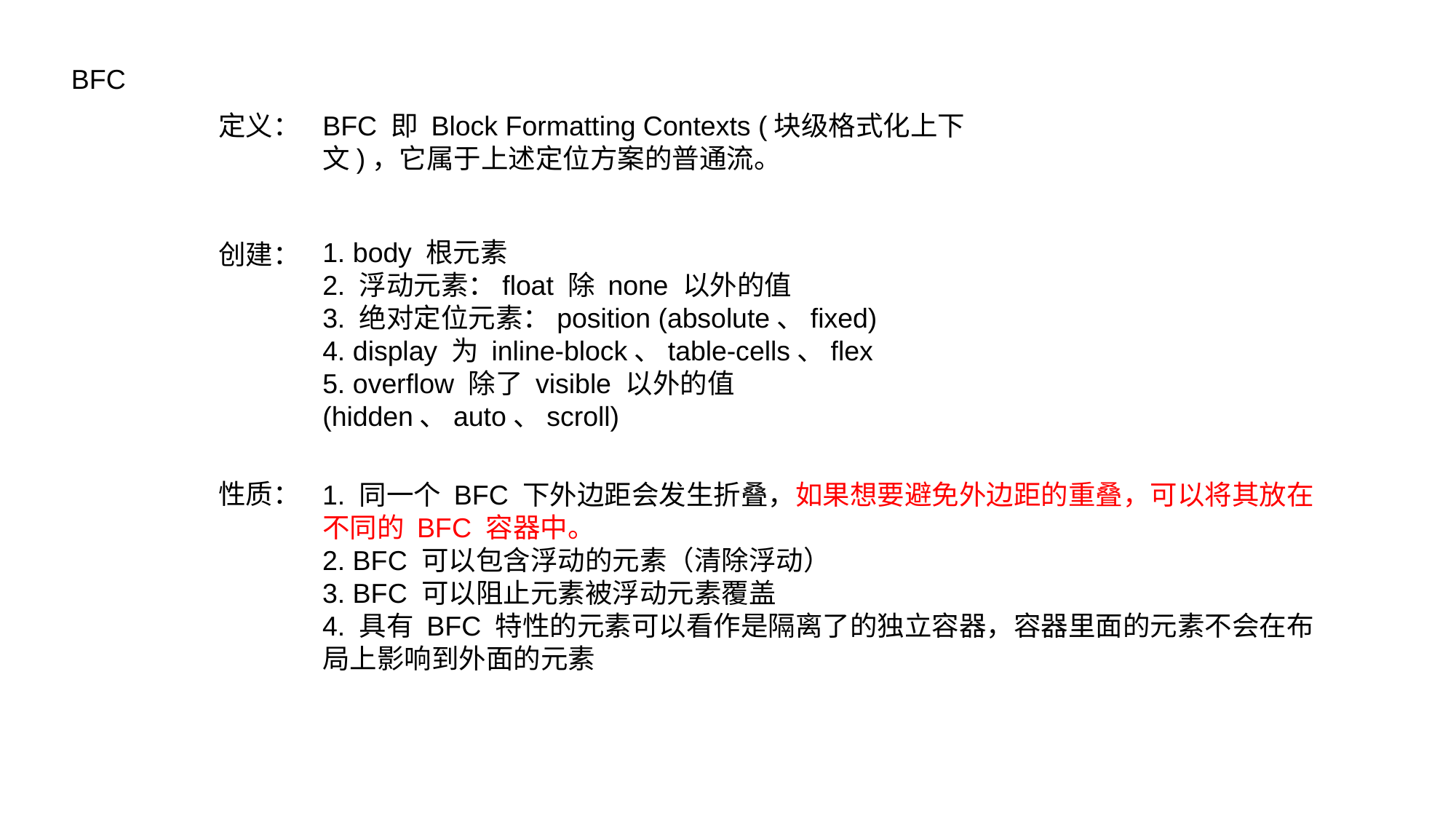

BFC
定义：
BFC 即 Block Formatting Contexts (块级格式化上下文)，它属于上述定位方案的普通流。
1. body 根元素
2. 浮动元素：float 除 none 以外的值
3. 绝对定位元素：position (absolute、fixed)
4. display 为 inline-block、table-cells、flex
5. overflow 除了 visible 以外的值 (hidden、auto、scroll)
创建：
性质：
1. 同一个 BFC 下外边距会发生折叠，如果想要避免外边距的重叠，可以将其放在不同的 BFC 容器中。
2. BFC 可以包含浮动的元素（清除浮动）
3. BFC 可以阻止元素被浮动元素覆盖
4. 具有 BFC 特性的元素可以看作是隔离了的独立容器，容器里面的元素不会在布局上影响到外面的元素